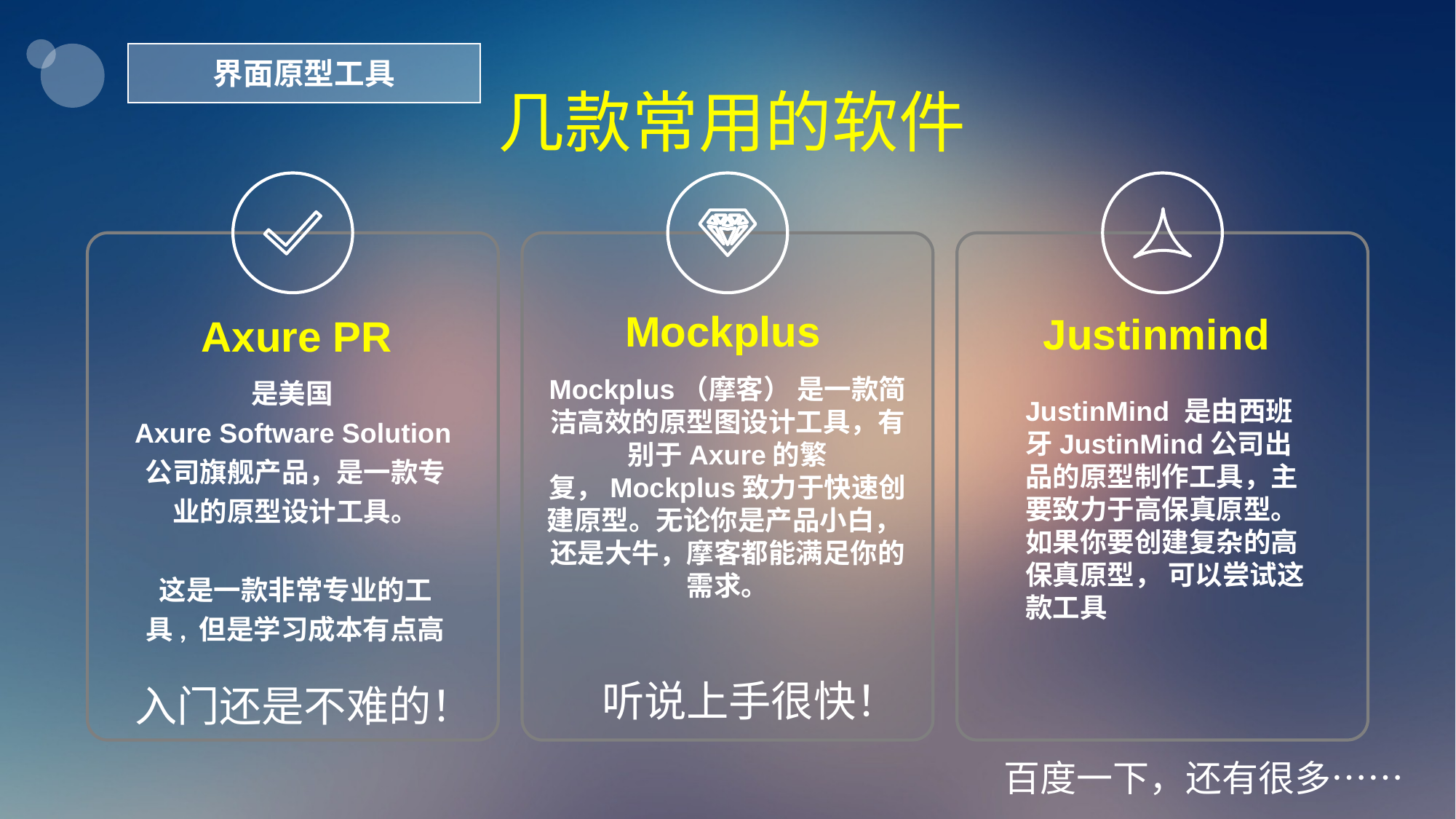

界面原型工具
几款常用的软件

Mockplus（摩客） 是一款简洁高效的原型图设计工具，有别于Axure的繁复，Mockplus致力于快速创建原型。无论你是产品小白， 还是大牛，摩客都能满足你的需求。

Mockplus

 Justinmind
Axure PR
是美国Axure Software Solution公司旗舰产品，是一款专业的原型设计工具。

这是一款非常专业的工具, 但是学习成本有点高
JustinMind 是由西班牙JustinMind公司出品的原型制作工具，主要致力于高保真原型。
如果你要创建复杂的高保真原型， 可以尝试这款工具
听说上手很快！
入门还是不难的！
百度一下，还有很多……